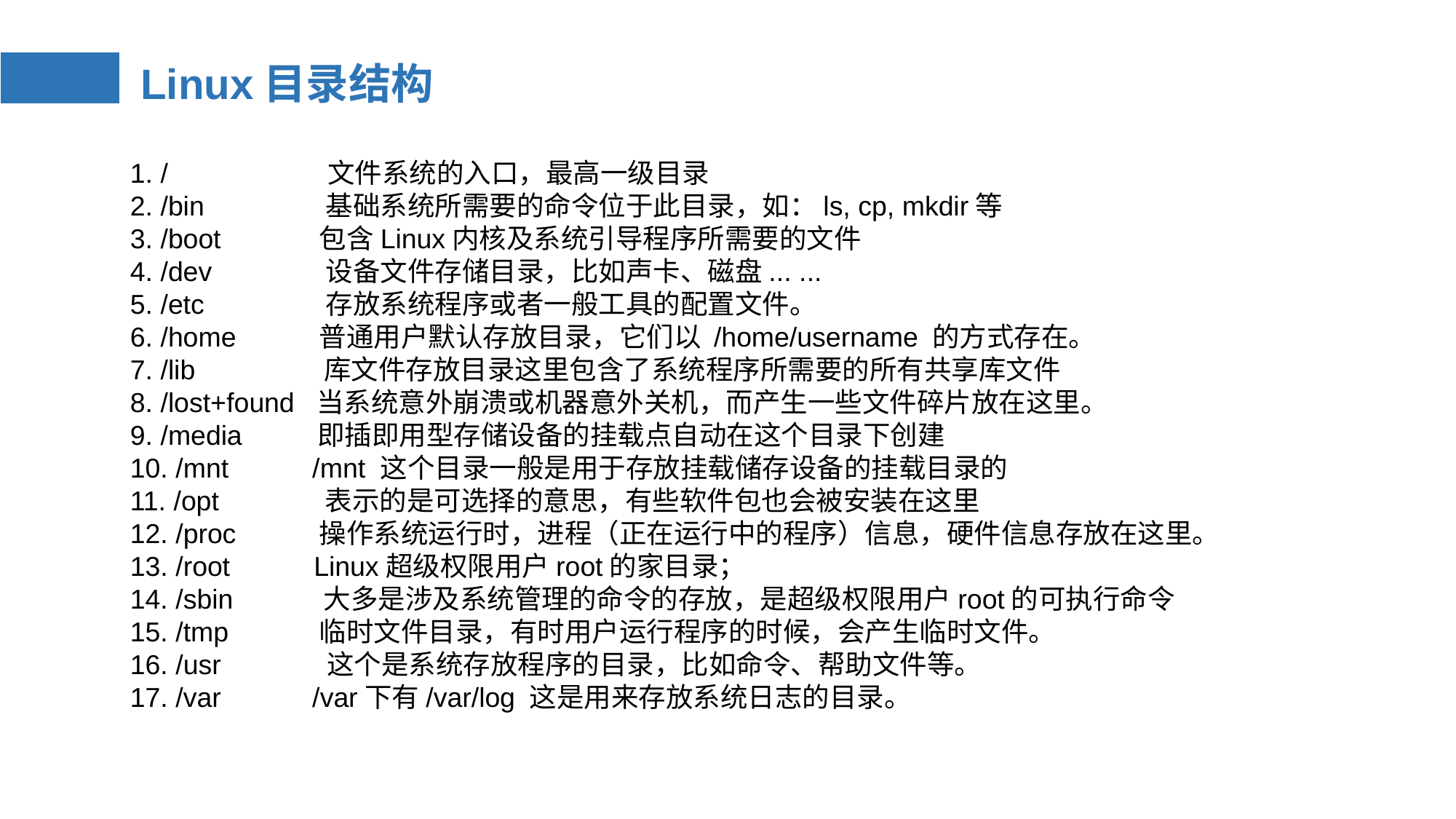

# Linux目录结构
1. /                    文件系统的入口，最高一级目录
2. /bin               基础系统所需要的命令位于此目录，如：ls, cp, mkdir等
3. /boot            包含Linux内核及系统引导程序所需要的文件
4. /dev              设备文件存储目录，比如声卡、磁盘... ...
5. /etc               存放系统程序或者一般工具的配置文件。
6. /home          普通用户默认存放目录，它们以 /home/username 的方式存在。
7. /lib                库文件存放目录这里包含了系统程序所需要的所有共享库文件
8. /lost+found  当系统意外崩溃或机器意外关机，而产生一些文件碎片放在这里。
9. /media         即插即用型存储设备的挂载点自动在这个目录下创建
10. /mnt           /mnt 这个目录一般是用于存放挂载储存设备的挂载目录的
11. /opt             表示的是可选择的意思，有些软件包也会被安装在这里
12. /proc          操作系统运行时，进程（正在运行中的程序）信息，硬件信息存放在这里。
13. /root           Linux超级权限用户root的家目录；
14. /sbin           大多是涉及系统管理的命令的存放，是超级权限用户root的可执行命令
15. /tmp           临时文件目录，有时用户运行程序的时候，会产生临时文件。
16. /usr             这个是系统存放程序的目录，比如命令、帮助文件等。
17. /var            /var下有/var/log 这是用来存放系统日志的目录。